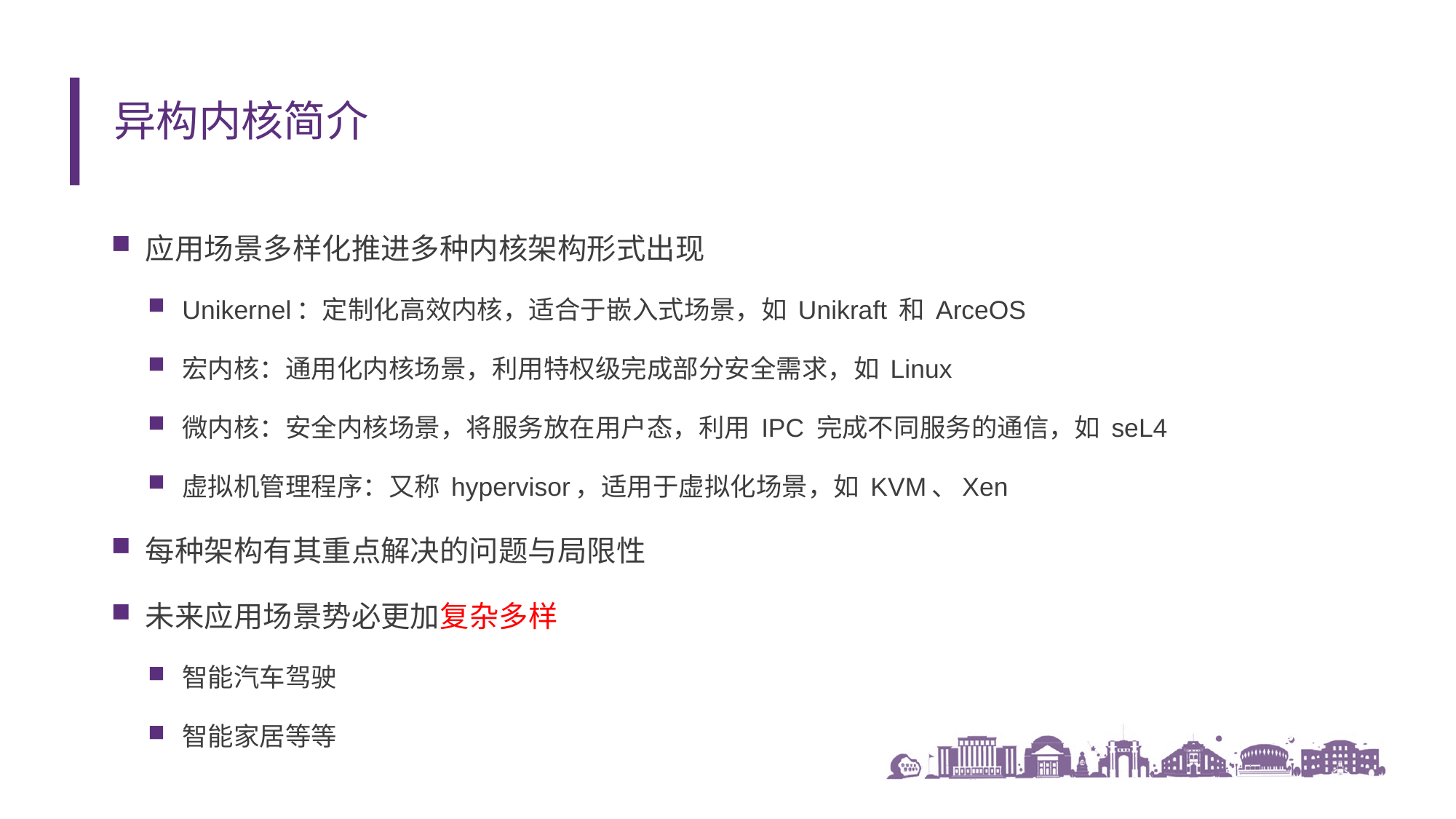

# 异构内核简介
应用场景多样化推进多种内核架构形式出现
Unikernel：定制化高效内核，适合于嵌入式场景，如 Unikraft 和 ArceOS
宏内核：通用化内核场景，利用特权级完成部分安全需求，如 Linux
微内核：安全内核场景，将服务放在用户态，利用 IPC 完成不同服务的通信，如 seL4
虚拟机管理程序：又称 hypervisor，适用于虚拟化场景，如 KVM、Xen
每种架构有其重点解决的问题与局限性
未来应用场景势必更加复杂多样
智能汽车驾驶
智能家居等等